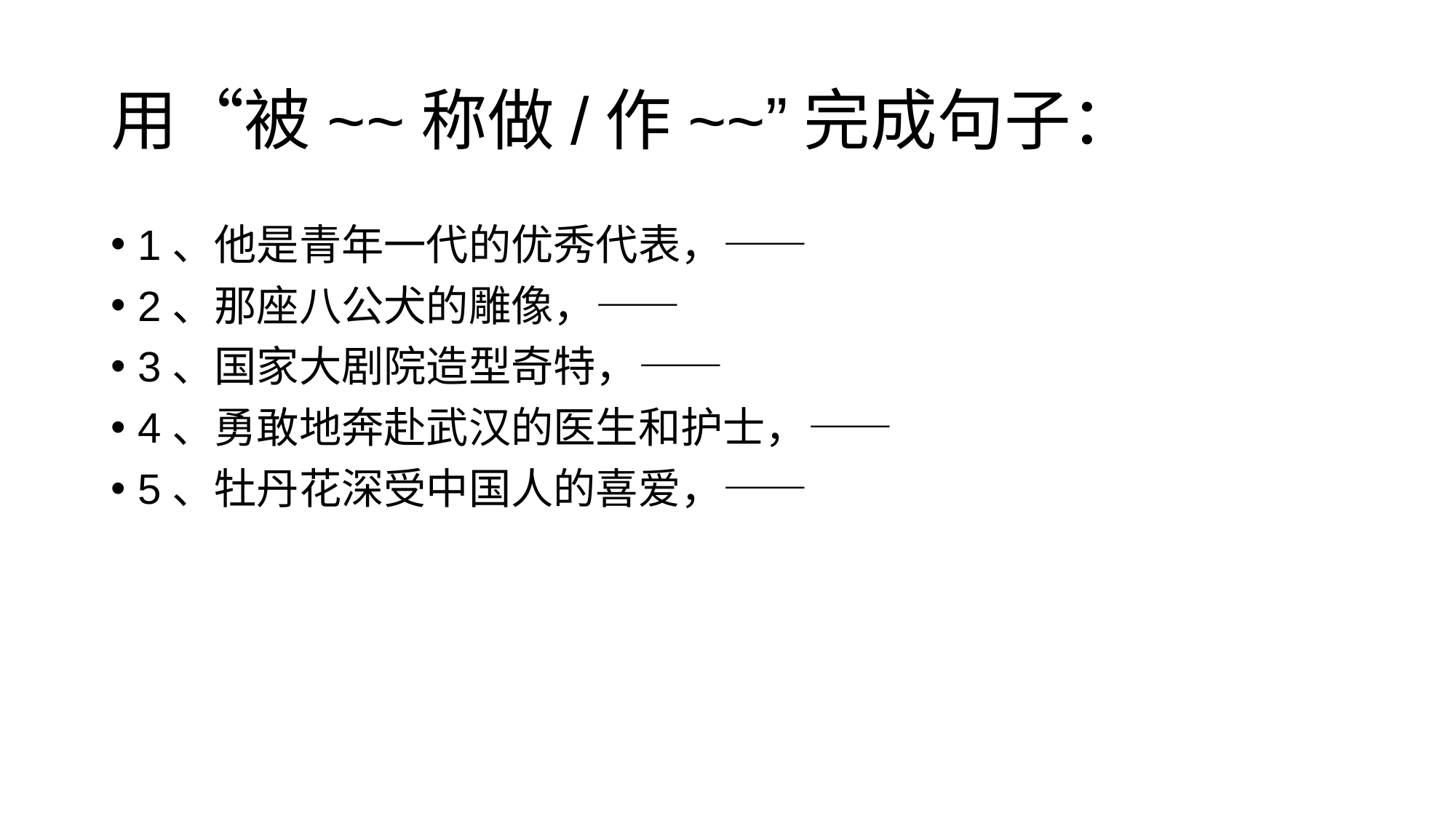

# 用“被~~称做/作~~”完成句子：
1、他是青年一代的优秀代表，——
2、那座八公犬的雕像，——
3、国家大剧院造型奇特，——
4、勇敢地奔赴武汉的医生和护士，——
5、牡丹花深受中国人的喜爱，——